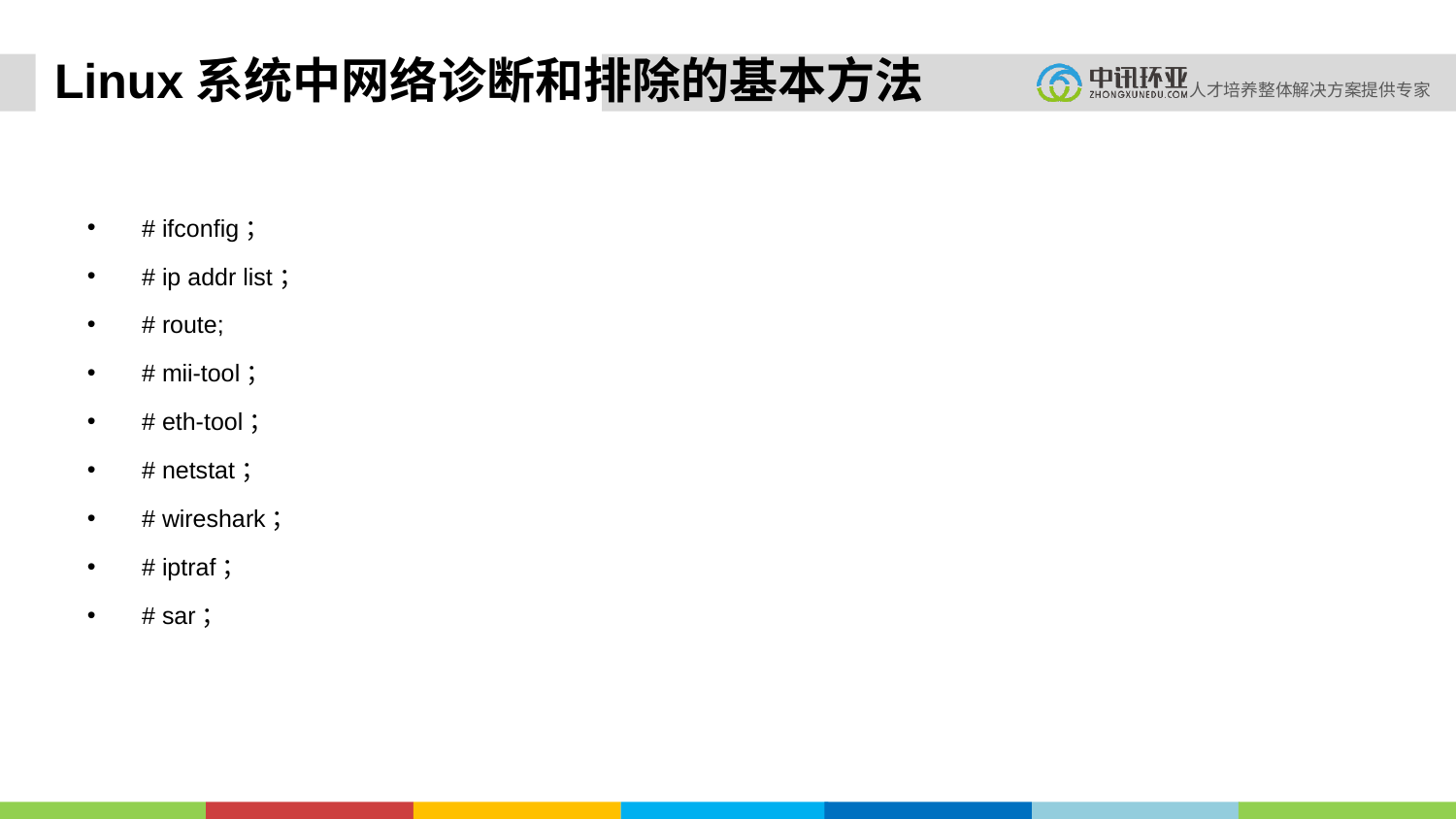

# Linux系统中网络诊断和排除的基本方法
# ifconfig；
# ip addr list；
# route;
# mii-tool；
# eth-tool；
# netstat；
# wireshark；
# iptraf；
# sar；